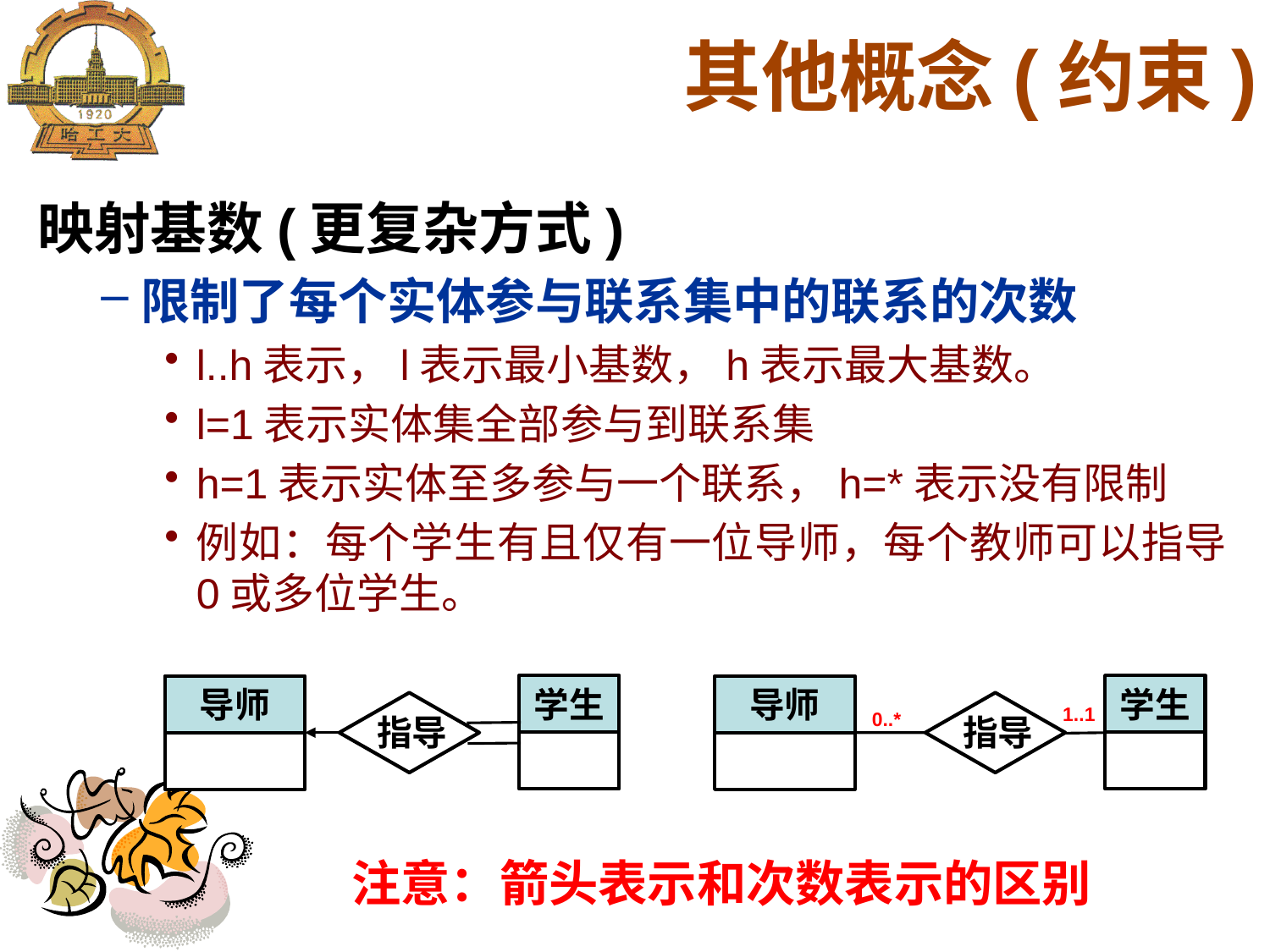

其他概念(约束)
映射基数(更复杂方式)
限制了每个实体参与联系集中的联系的次数
l..h表示，l表示最小基数，h表示最大基数。
l=1表示实体集全部参与到联系集
h=1表示实体至多参与一个联系，h=*表示没有限制
例如：每个学生有且仅有一位导师，每个教师可以指导0或多位学生。

学生

学生

导师

导师

指导

指导
1..1
0..*
注意：箭头表示和次数表示的区别